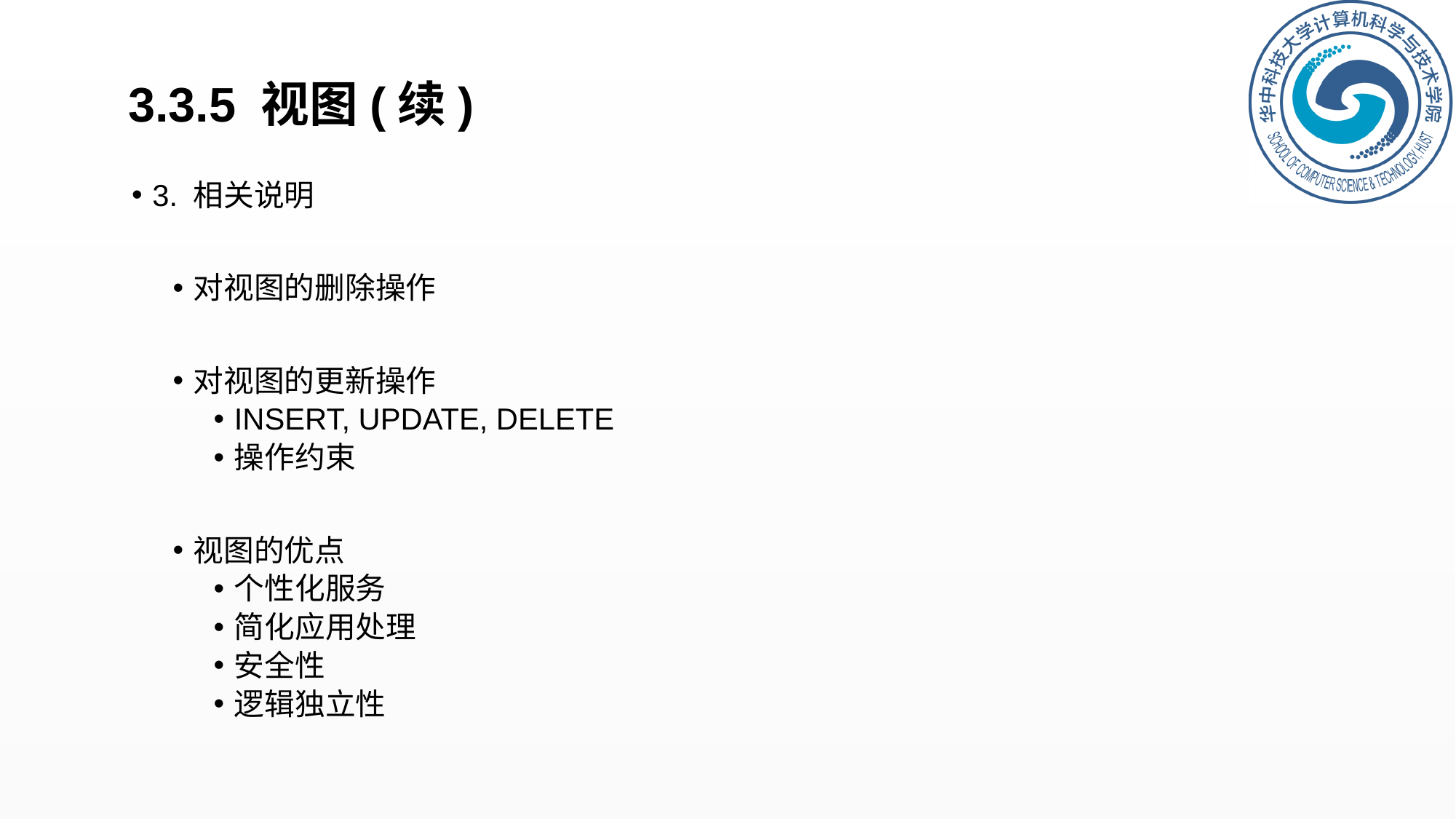

# 3.3.5 视图(续)
3. 相关说明

对视图的删除操作

对视图的更新操作
INSERT, UPDATE, DELETE
操作约束

视图的优点
个性化服务
简化应用处理
安全性
逻辑独立性